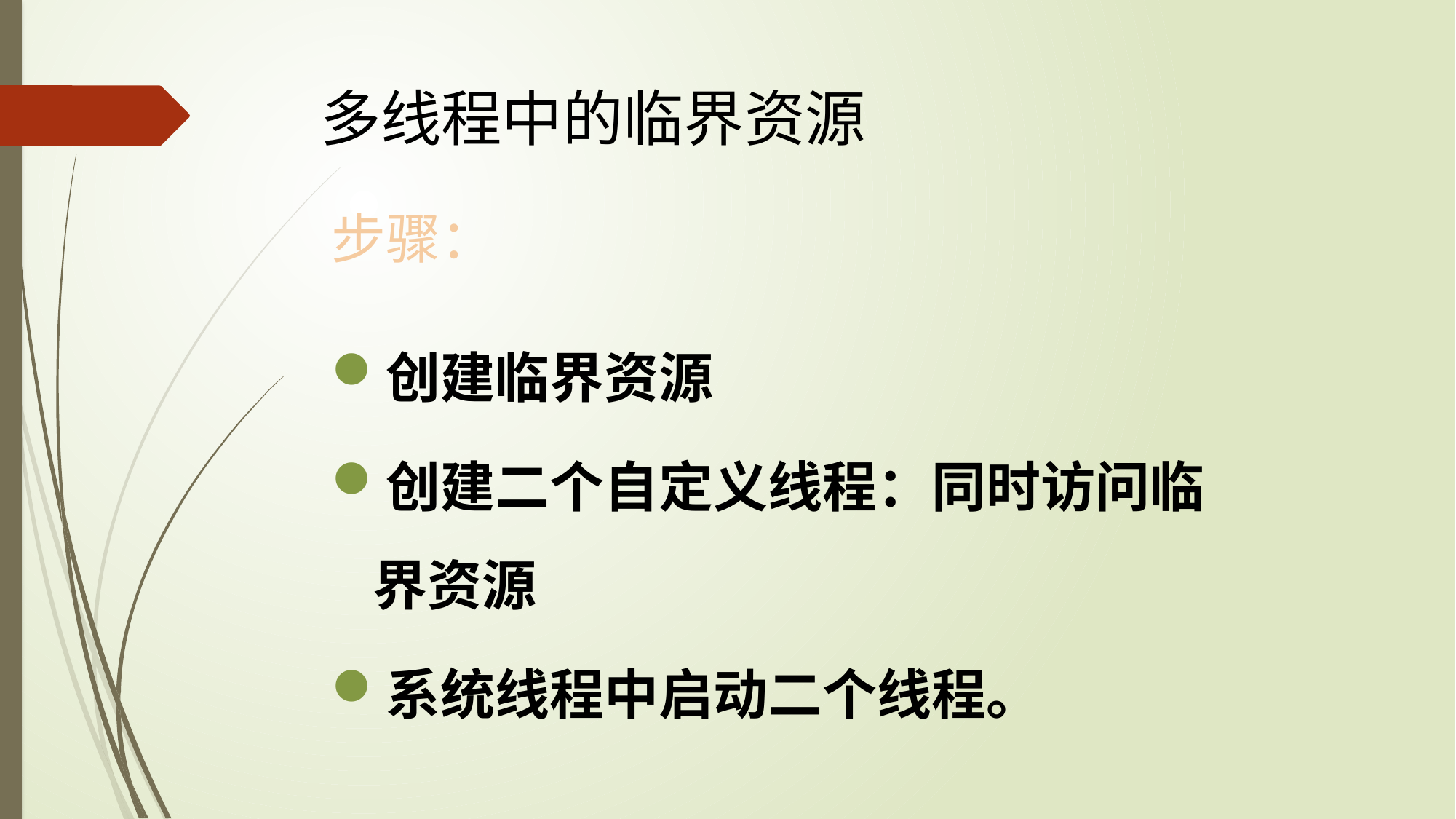

# 多线程中的临界资源
步骤：
创建临界资源
创建二个自定义线程：同时访问临界资源
系统线程中启动二个线程。